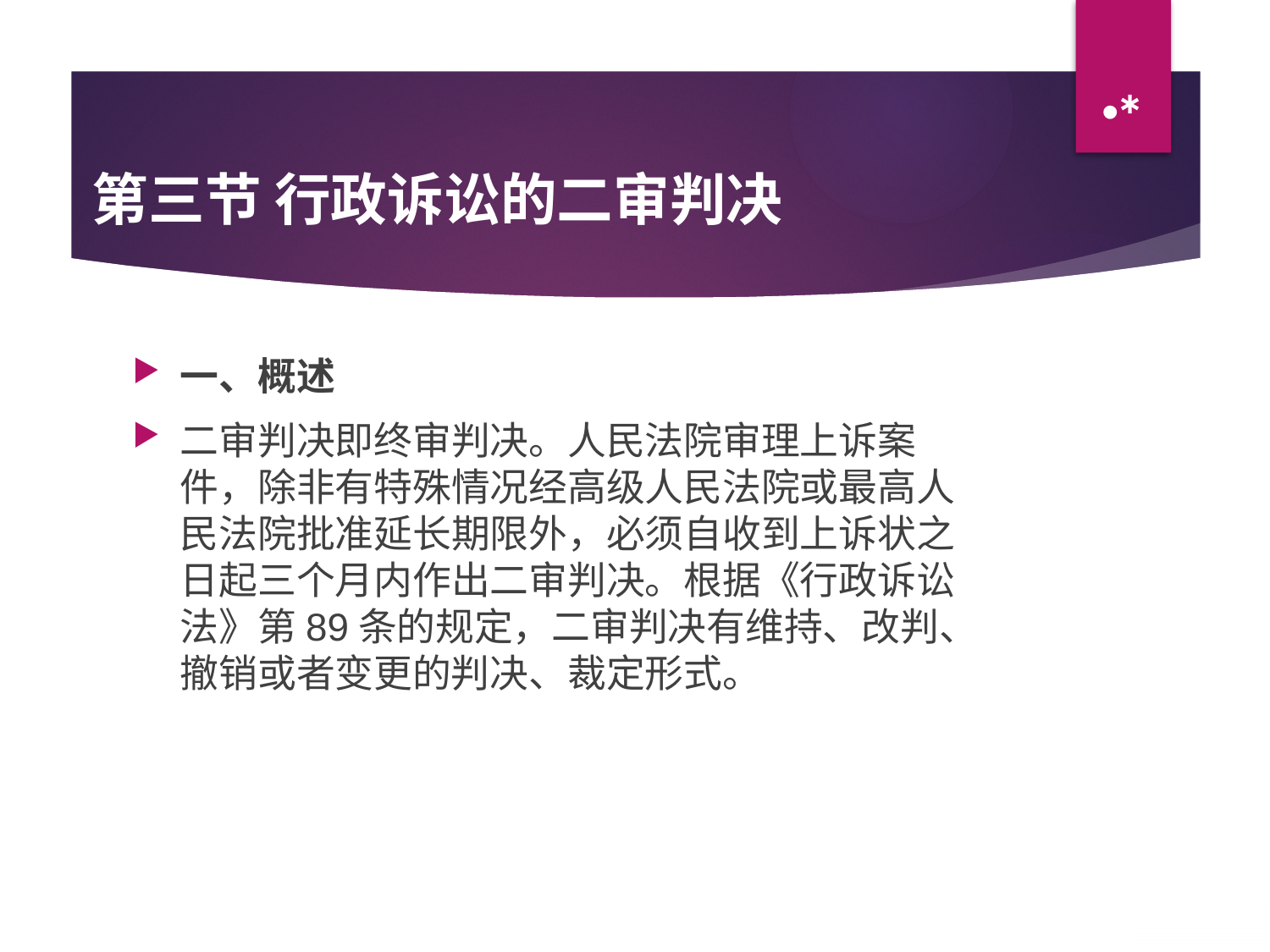

*
# 第三节 行政诉讼的二审判决
一、概述
二审判决即终审判决。人民法院审理上诉案件，除非有特殊情况经高级人民法院或最高人民法院批准延长期限外，必须自收到上诉状之日起三个月内作出二审判决。根据《行政诉讼法》第89条的规定，二审判决有维持、改判、撤销或者变更的判决、裁定形式。